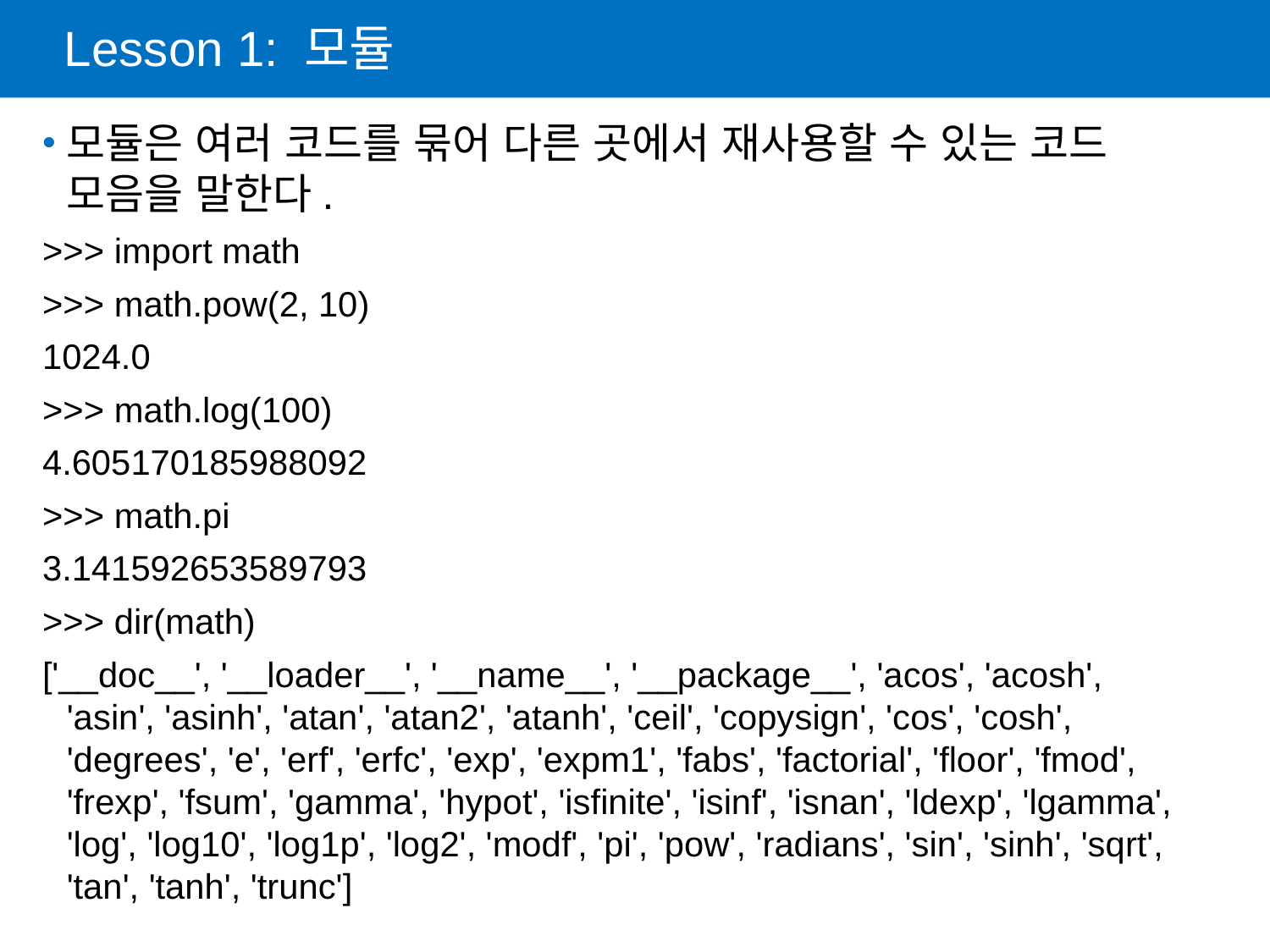

# Lesson 1: 모듈
모듈은 여러 코드를 묶어 다른 곳에서 재사용할 수 있는 코드 모음을 말한다.
>>> import math
>>> math.pow(2, 10)
1024.0
>>> math.log(100)
4.605170185988092
>>> math.pi
3.141592653589793
>>> dir(math)
['__doc__', '__loader__', '__name__', '__package__', 'acos', 'acosh', 'asin', 'asinh', 'atan', 'atan2', 'atanh', 'ceil', 'copysign', 'cos', 'cosh', 'degrees', 'e', 'erf', 'erfc', 'exp', 'expm1', 'fabs', 'factorial', 'floor', 'fmod', 'frexp', 'fsum', 'gamma', 'hypot', 'isfinite', 'isinf', 'isnan', 'ldexp', 'lgamma', 'log', 'log10', 'log1p', 'log2', 'modf', 'pi', 'pow', 'radians', 'sin', 'sinh', 'sqrt', 'tan', 'tanh', 'trunc']